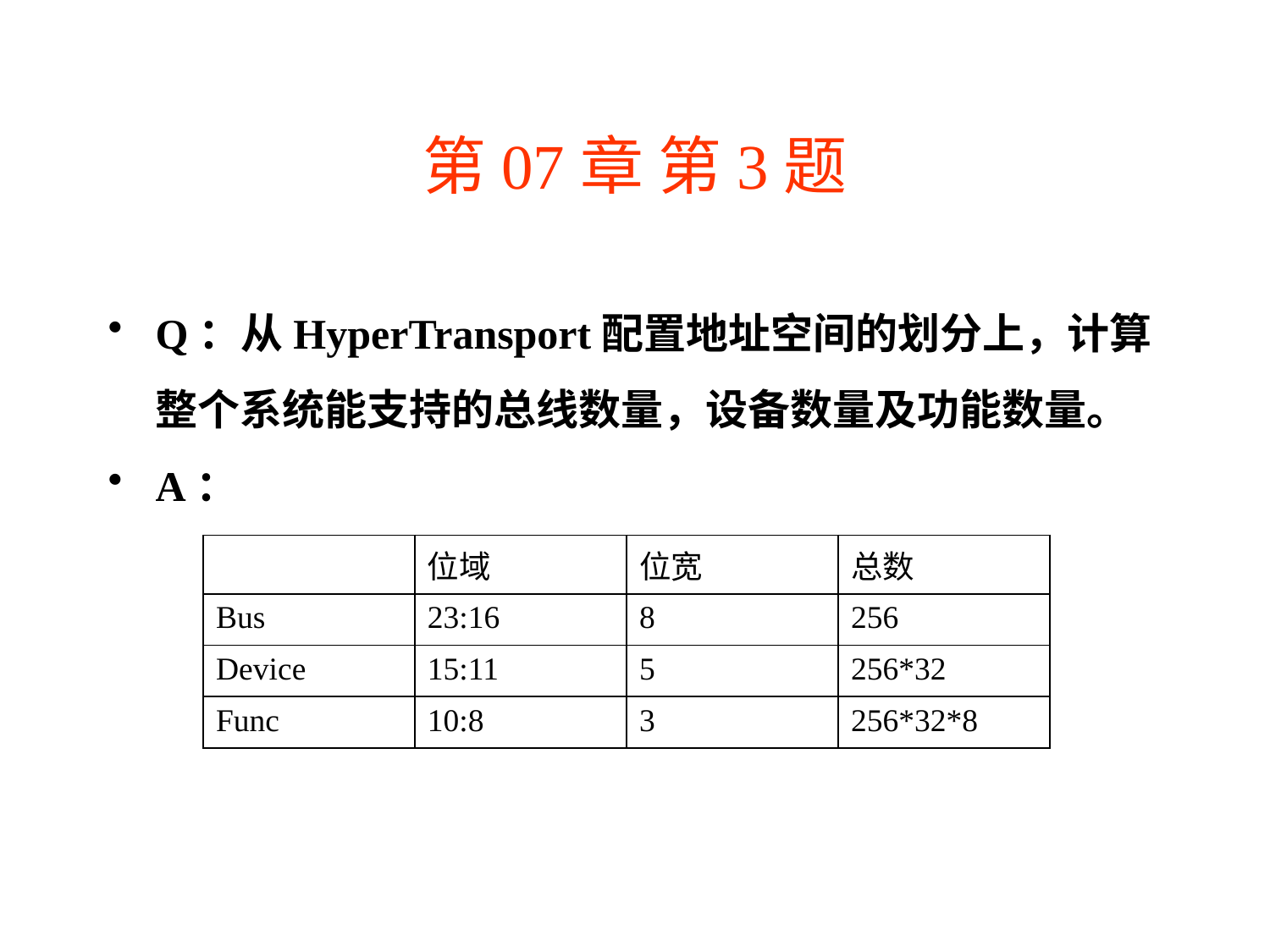

# 第07章 第3题
Q：从HyperTransport配置地址空间的划分上，计算整个系统能支持的总线数量，设备数量及功能数量。
A：
|  | 位域 | 位宽 | 总数 |
| --- | --- | --- | --- |
| Bus | 23:16 | 8 | 256 |
| Device | 15:11 | 5 | 256\*32 |
| Func | 10:8 | 3 | 256\*32\*8 |